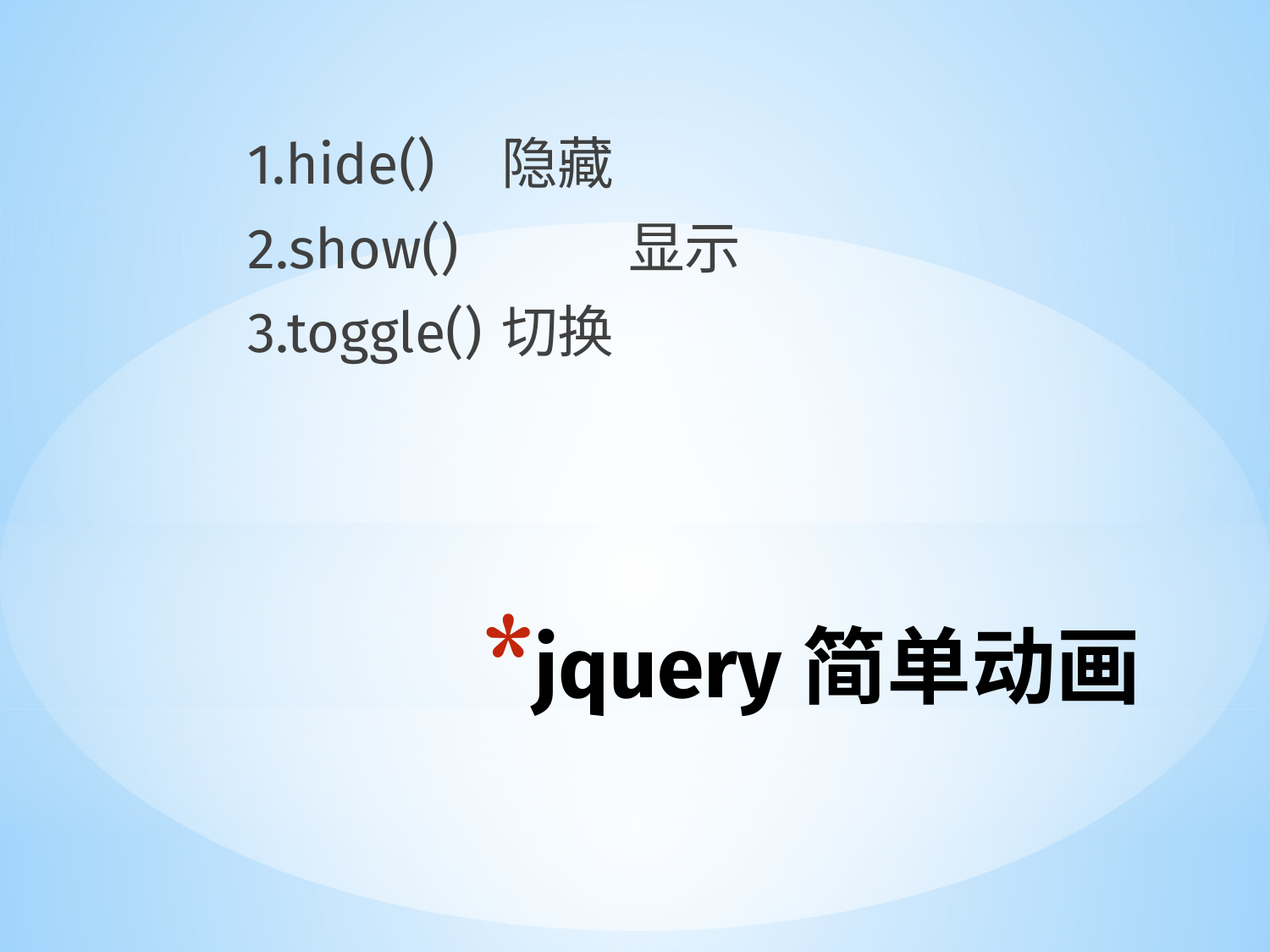

1.hide()   	隐藏
2.show()   	显示
3.toggle() 	切换
# jquery简单动画